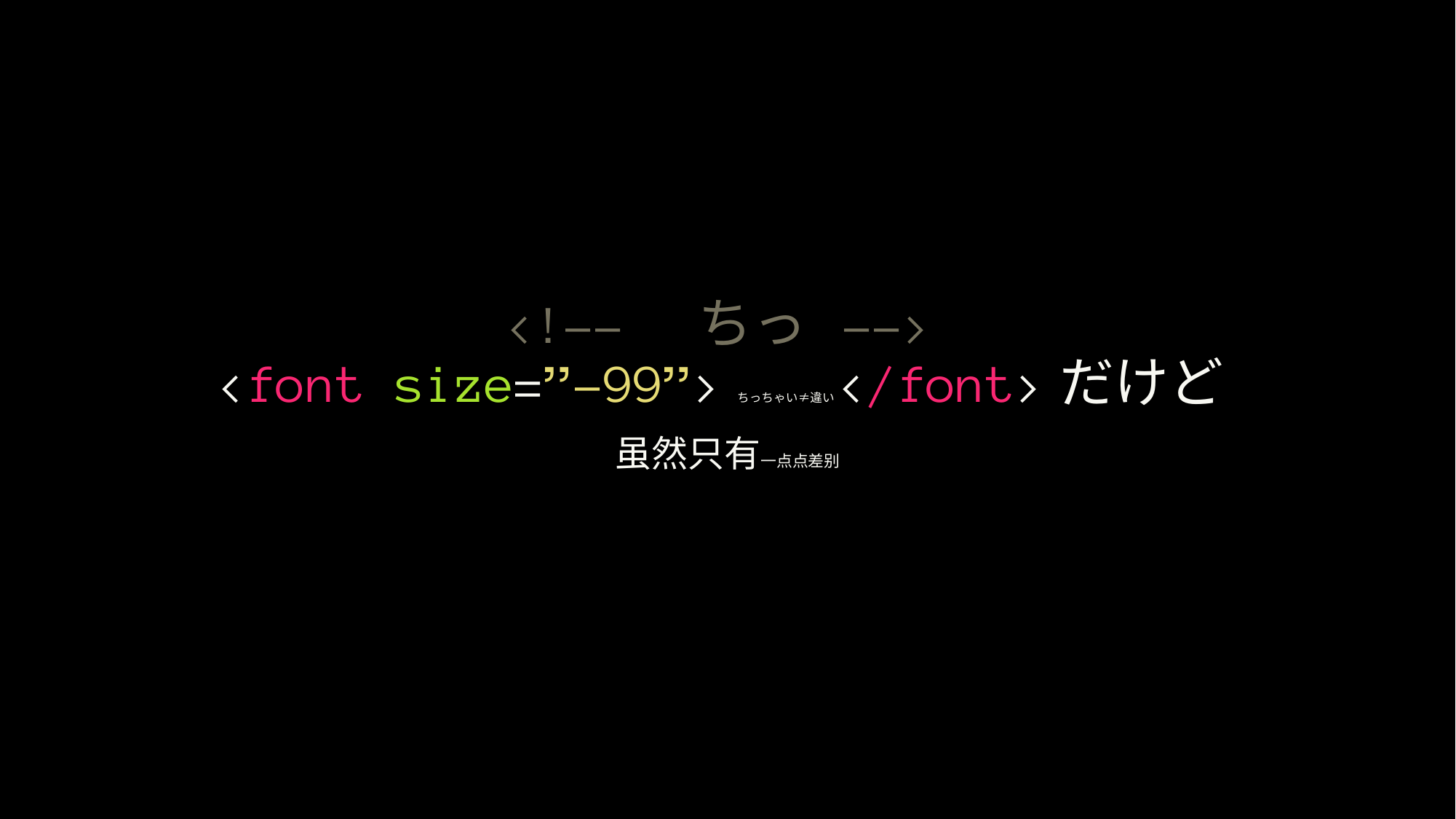

# <!--  ちっ  --> <font size=”-99”>ちっちゃい≠違い</font>だけど
虽然只有一点点差别